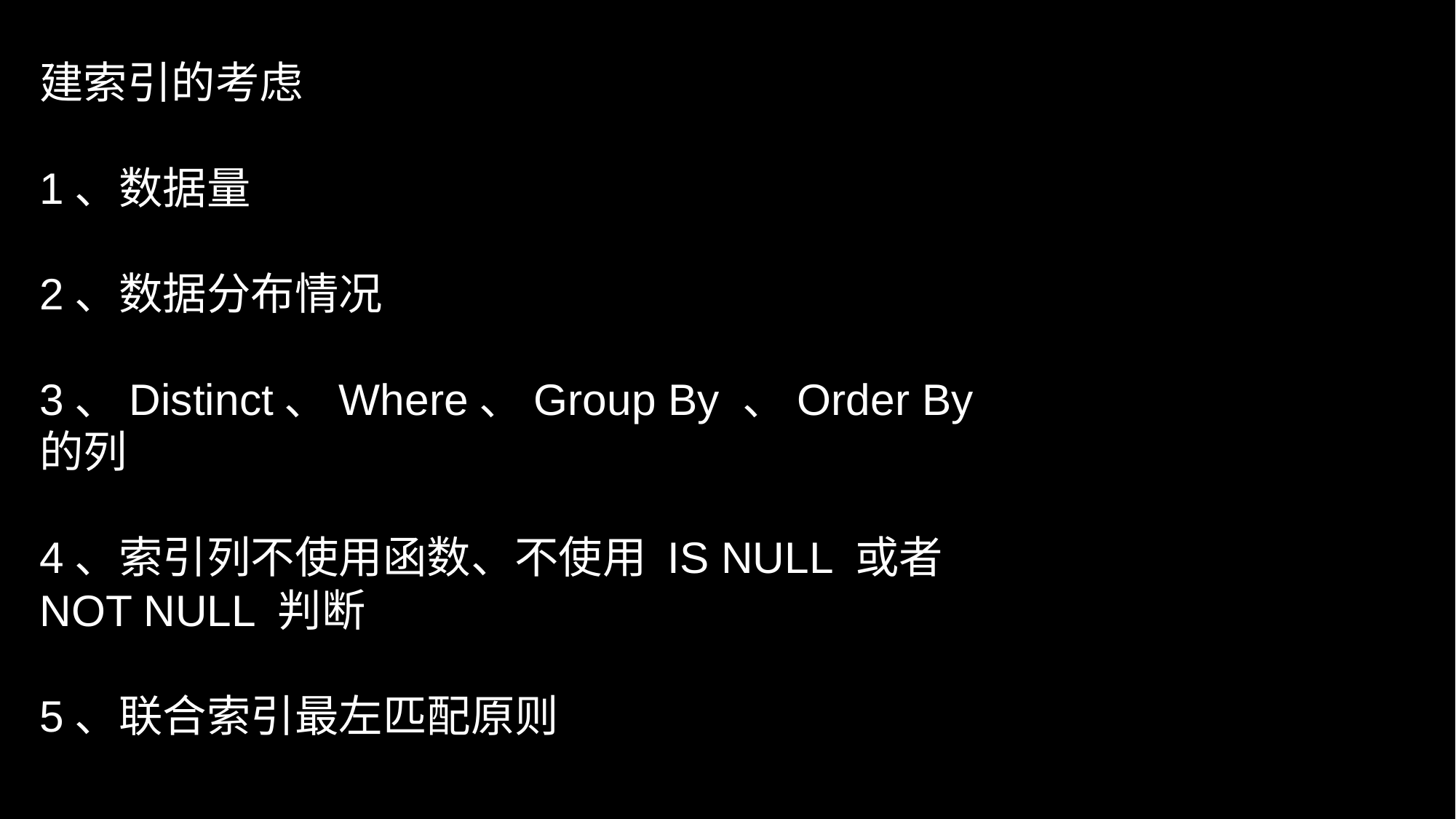

建索引的考虑

1、数据量

2、数据分布情况

3、Distinct、Where、Group By 、Order By 的列

4、索引列不使用函数、不使用 IS NULL 或者 NOT NULL 判断

5、联合索引最左匹配原则